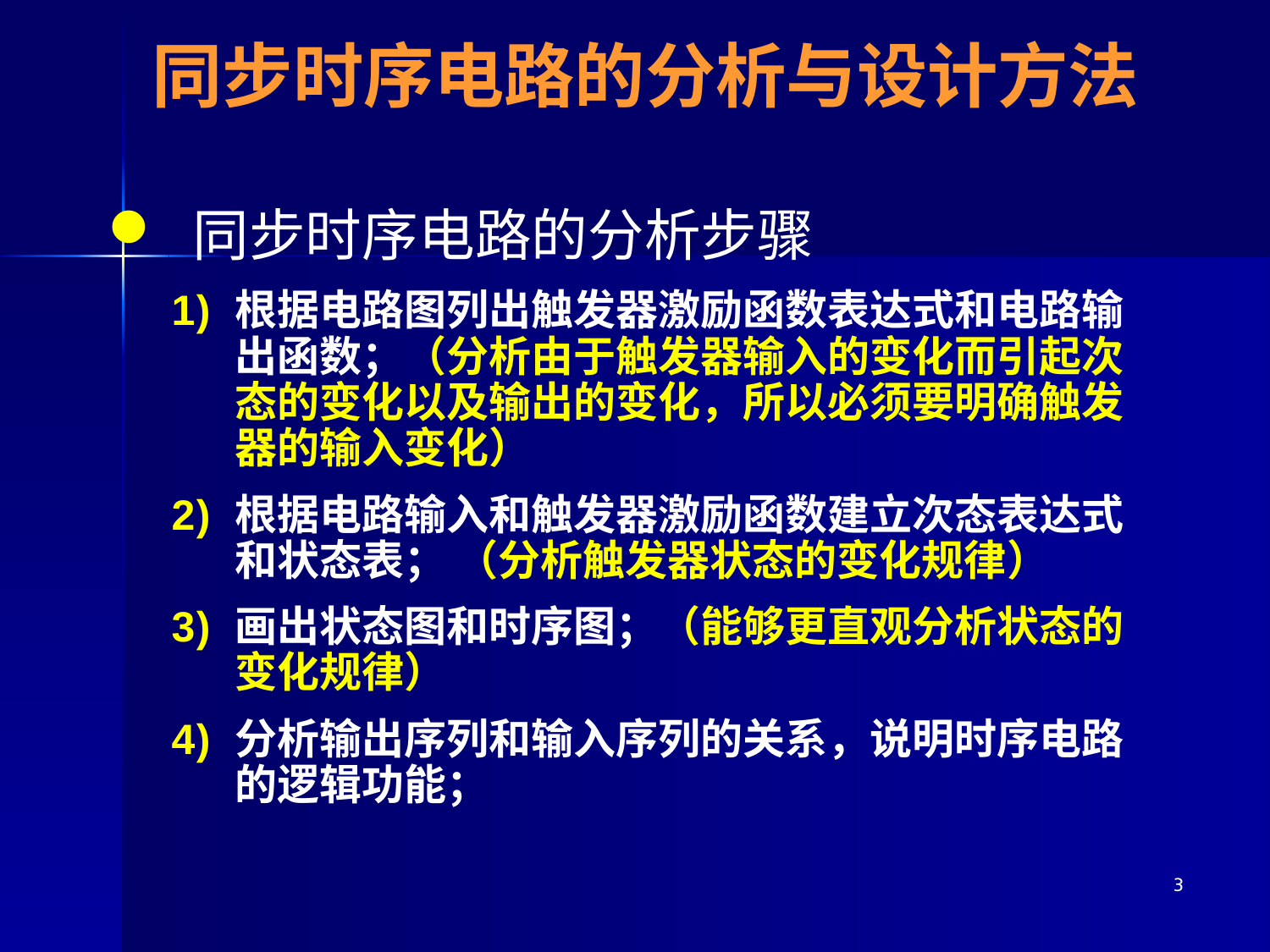

# 同步时序电路的分析与设计方法
同步时序电路的分析步骤
根据电路图列出触发器激励函数表达式和电路输出函数；（分析由于触发器输入的变化而引起次态的变化以及输出的变化，所以必须要明确触发器的输入变化）
根据电路输入和触发器激励函数建立次态表达式和状态表； （分析触发器状态的变化规律）
画出状态图和时序图；（能够更直观分析状态的变化规律）
分析输出序列和输入序列的关系，说明时序电路的逻辑功能；
3